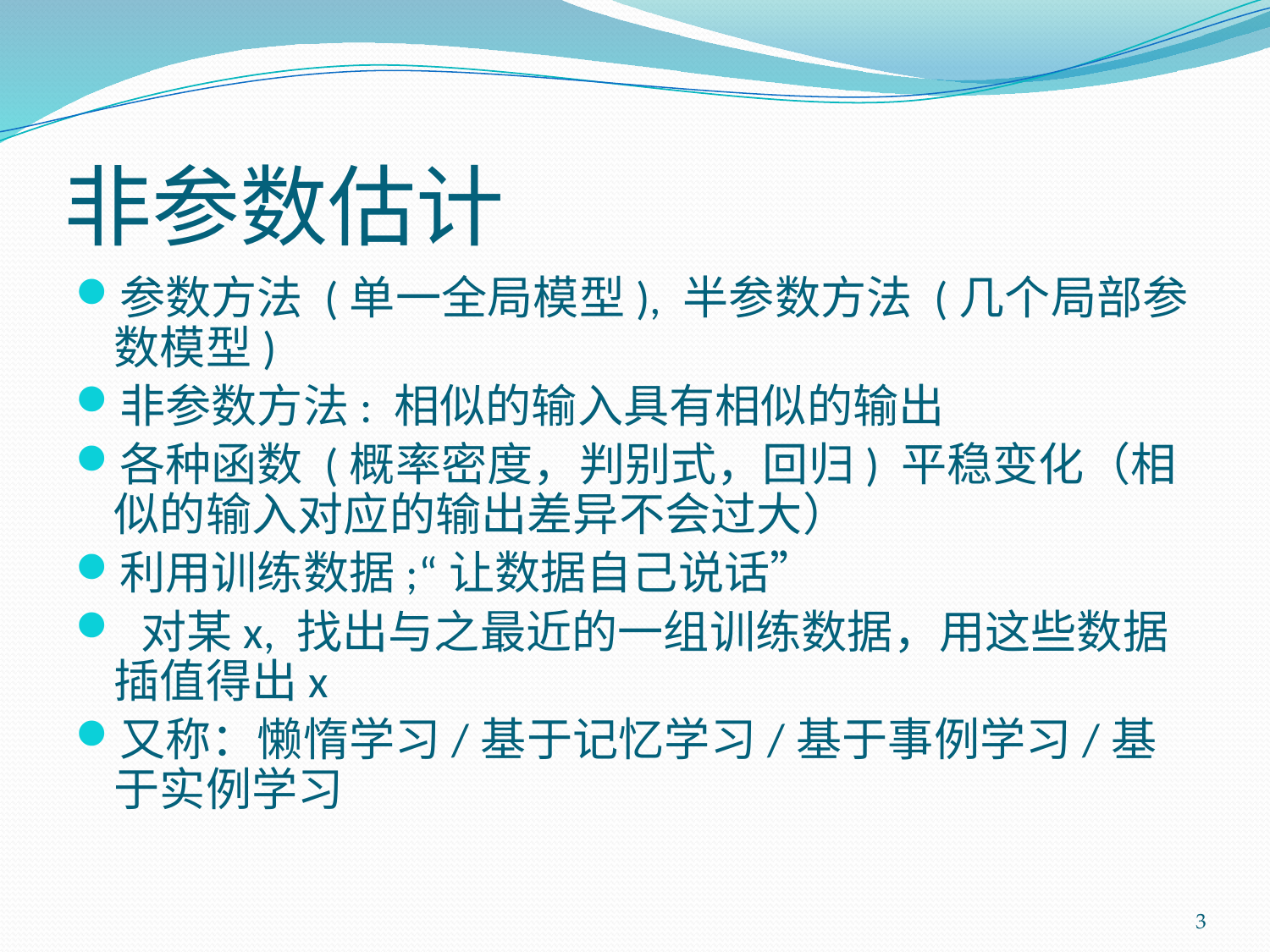

# 非参数估计
参数方法 (单一全局模型), 半参数方法 (几个局部参数模型)
非参数方法: 相似的输入具有相似的输出
各种函数 (概率密度，判别式，回归) 平稳变化（相似的输入对应的输出差异不会过大）
利用训练数据;“让数据自己说话”
 对某x, 找出与之最近的一组训练数据，用这些数据插值得出x
又称：懒惰学习/基于记忆学习/基于事例学习/基于实例学习
3